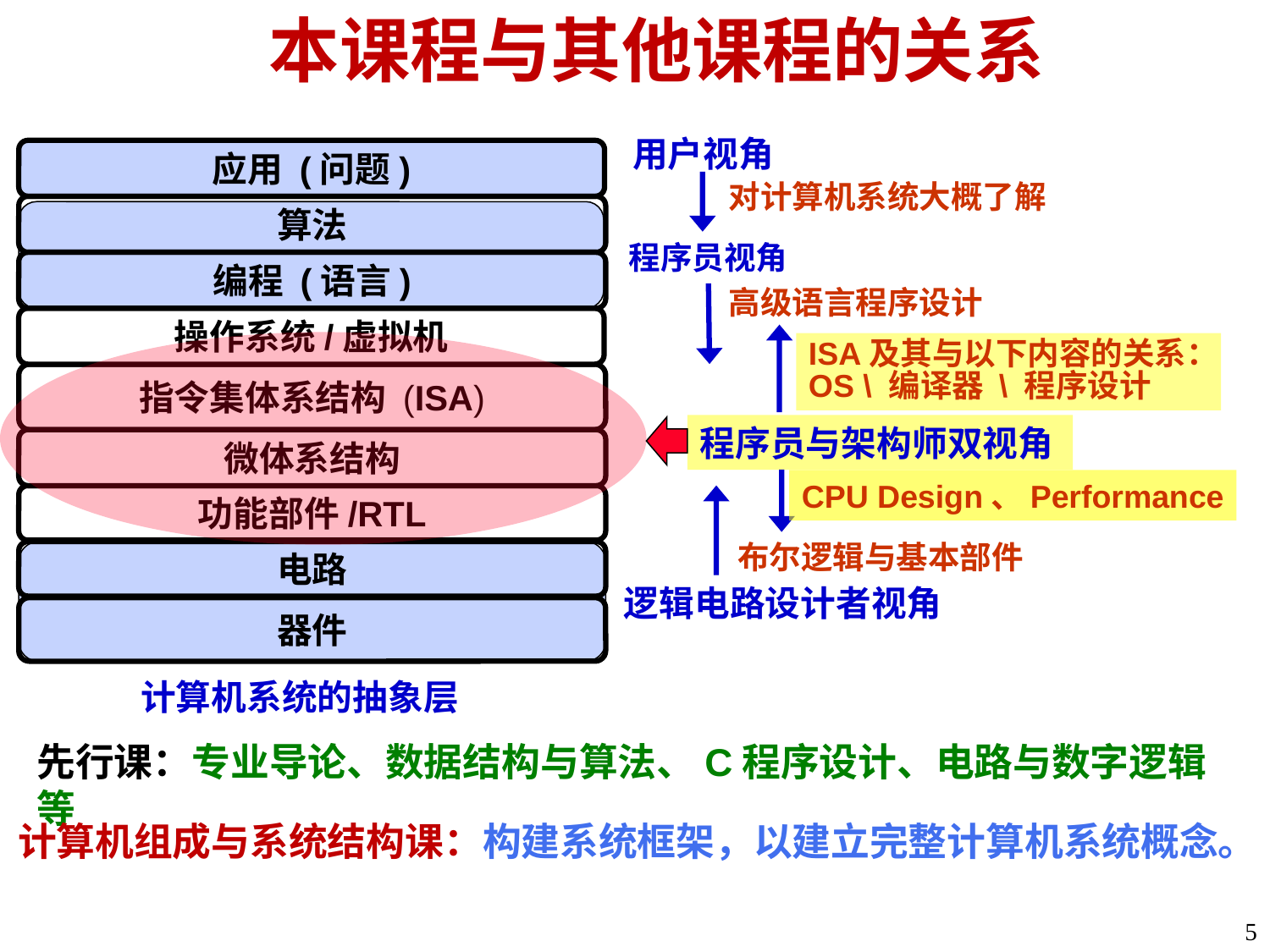

本课程与其他课程的关系
 用户视角

应用 (问题)
对计算机系统大概了解

算法

程序员视角
编程 (语言)
高级语言程序设计

操作系统/虚拟机

ISA及其与以下内容的关系：
OS \ 编译器 \ 程序设计
程序员与架构师双视角

CPU Design、Performance

指令集体系结构 (ISA)

微体系结构

功能部件/RTL
布尔逻辑与基本部件

电路
逻辑电路设计者视角
器件
    计算机系统的抽象层
先行课：专业导论、数据结构与算法、C程序设计、电路与数字逻辑等
计算机组成与系统结构课：构建系统框架，以建立完整计算机系统概念。